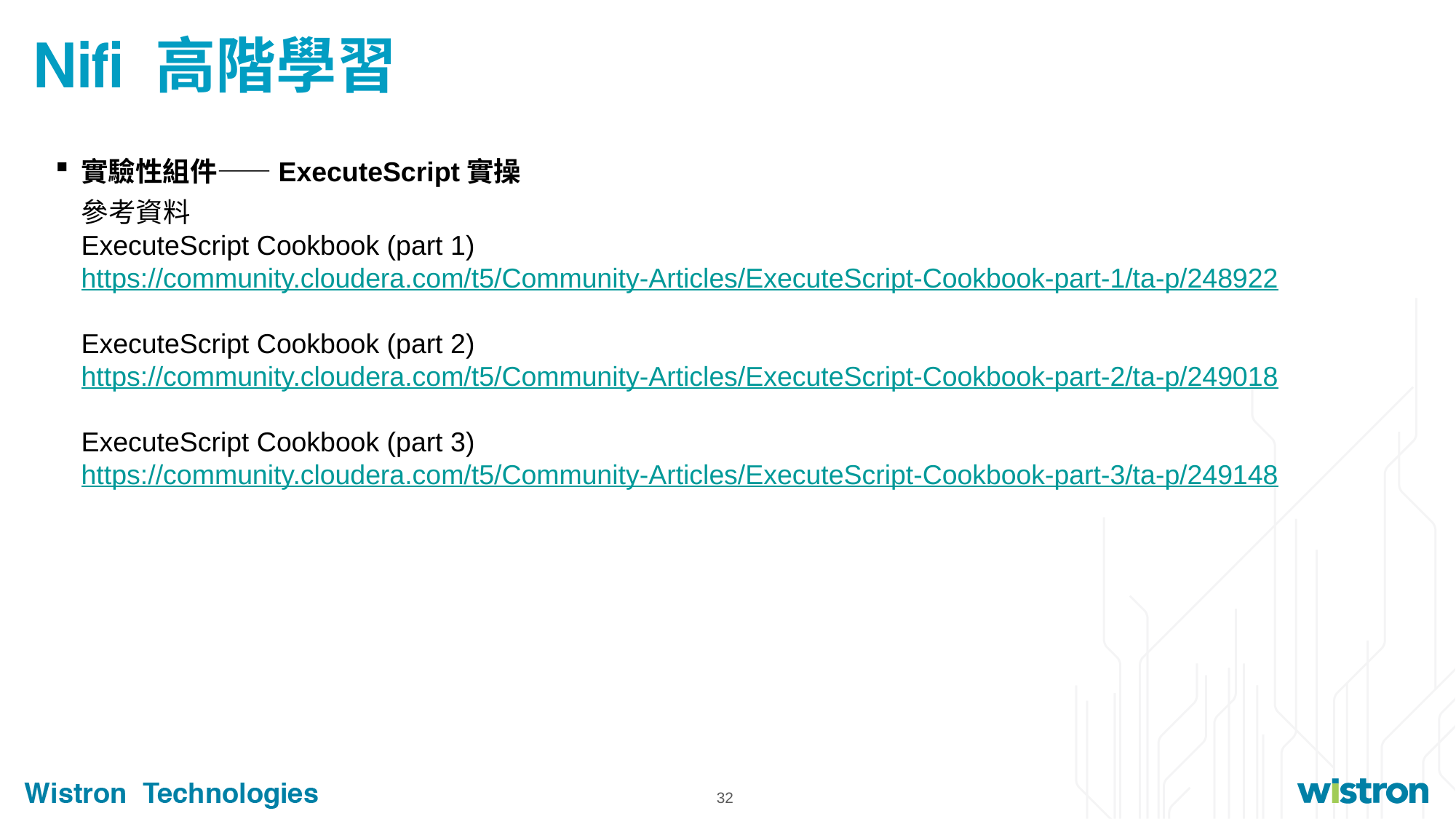

# Nifi 高階學習
實驗性組件——ExecuteScript實操
參考資料
ExecuteScript Cookbook (part 1)
https://community.cloudera.com/t5/Community-Articles/ExecuteScript-Cookbook-part-1/ta-p/248922

ExecuteScript Cookbook (part 2)
https://community.cloudera.com/t5/Community-Articles/ExecuteScript-Cookbook-part-2/ta-p/249018

ExecuteScript Cookbook (part 3)
https://community.cloudera.com/t5/Community-Articles/ExecuteScript-Cookbook-part-3/ta-p/249148
32